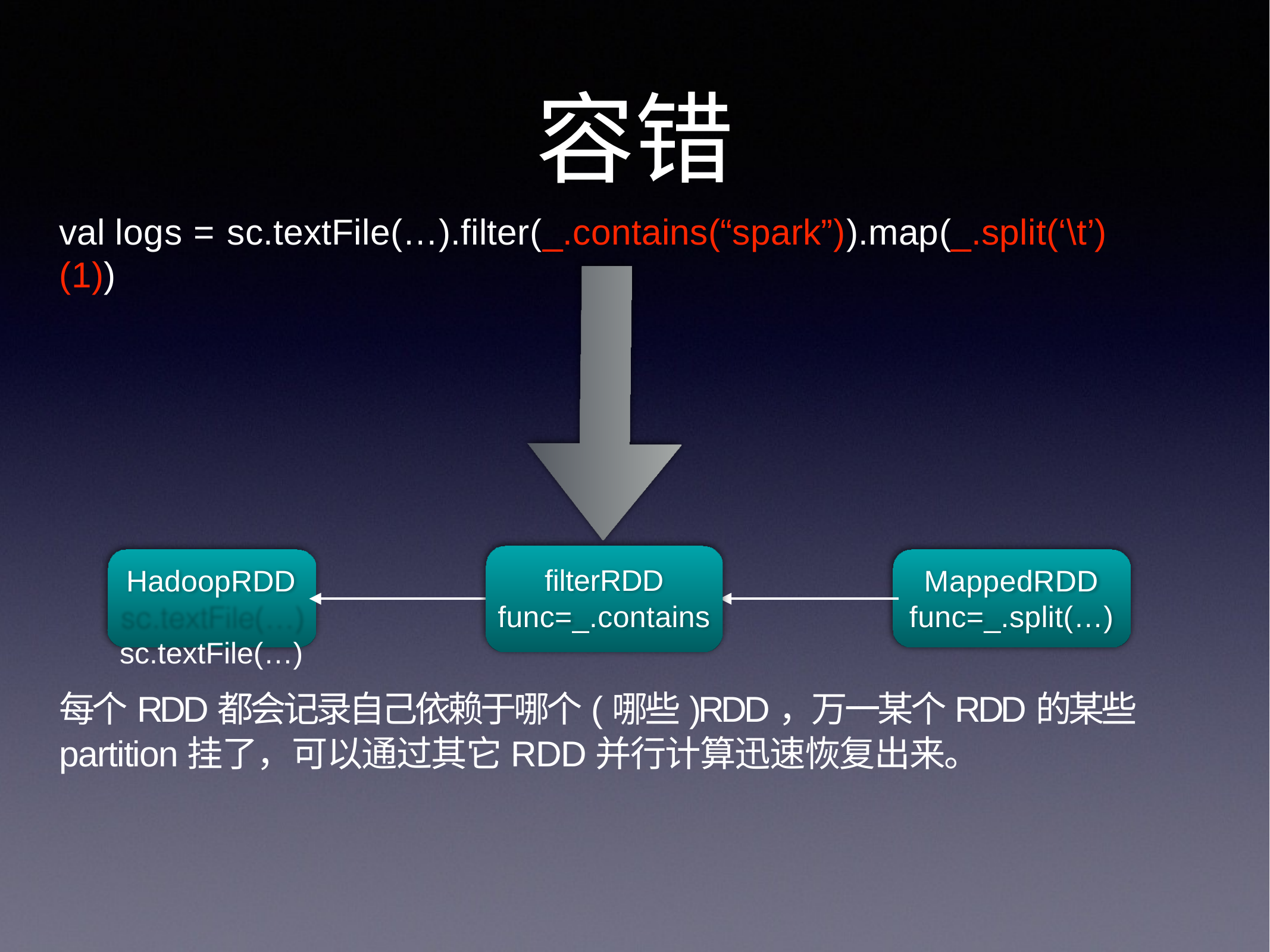

容错
val logs = sc.textFile(…).filter(_.contains(“spark”)).map(_.split(‘\t’)(1))

filterRDD  func=_.contains
HadoopRDD  sc.textFile(…)
MappedRDD  func=_.split(…)

每个RDD都会记录自己依赖于哪个(哪些)RDD，万一某个RDD的某些
partition挂了，可以通过其它RDD并行计算迅速恢复出来。
20